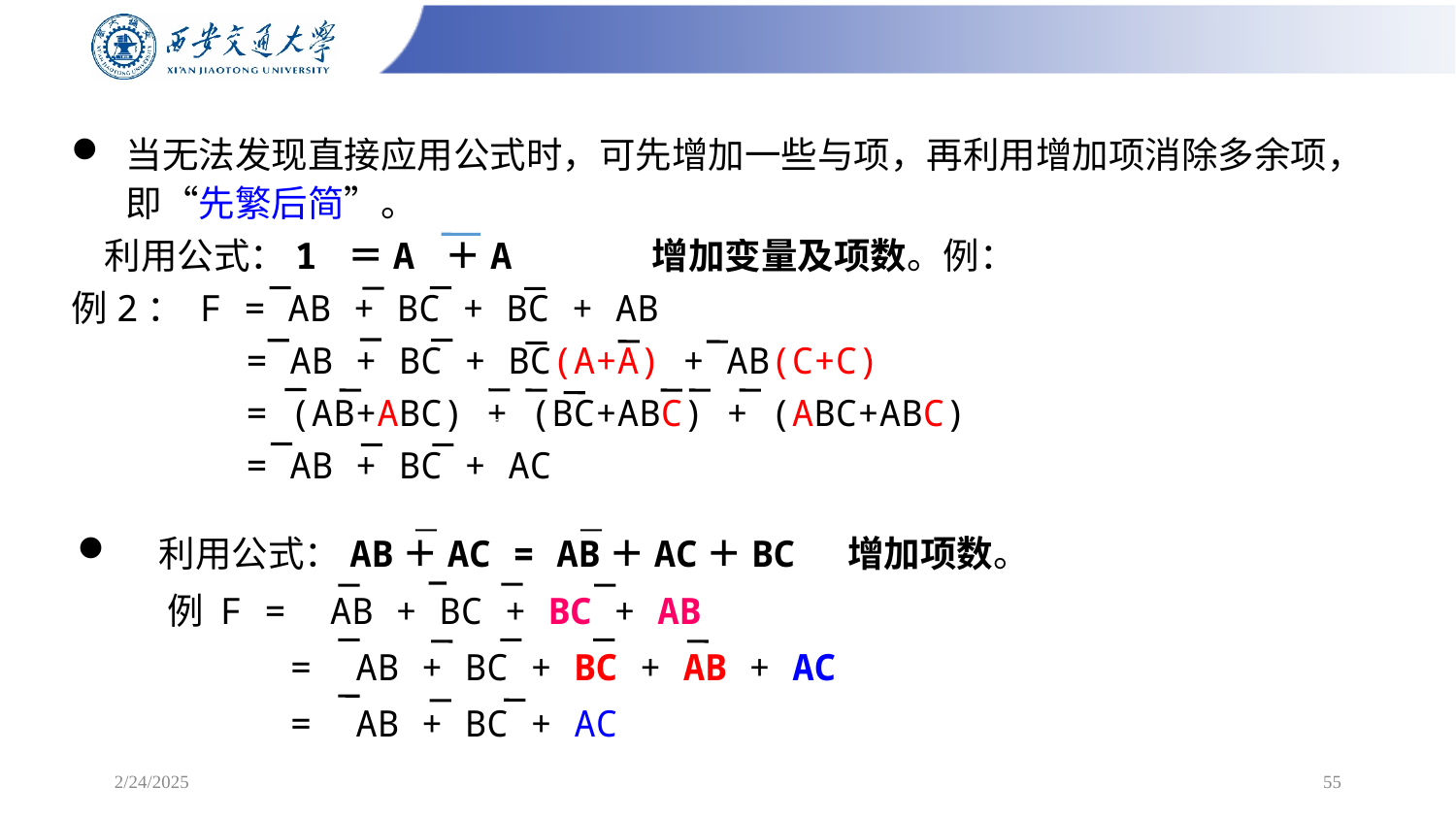

当无法发现直接应用公式时，可先增加一些与项，再利用增加项消除多余项，即“先繁后简”。
   利用公式：1 ＝A ＋A      增加变量及项数。例：
例2： F = AB + BC + BC + AB
        = AB + BC + BC(A+A) + AB(C+C)
        = (AB+ABC) + (BC+ABC) + (ABC+ABC)
        = AB + BC + AC

# 利用公式：AB＋AC = AB＋AC＋BC  增加项数。 例 F =  AB + BC + BC + AB =  AB + BC + BC + AB + AC =  AB + BC + AC

2/24/2025
55